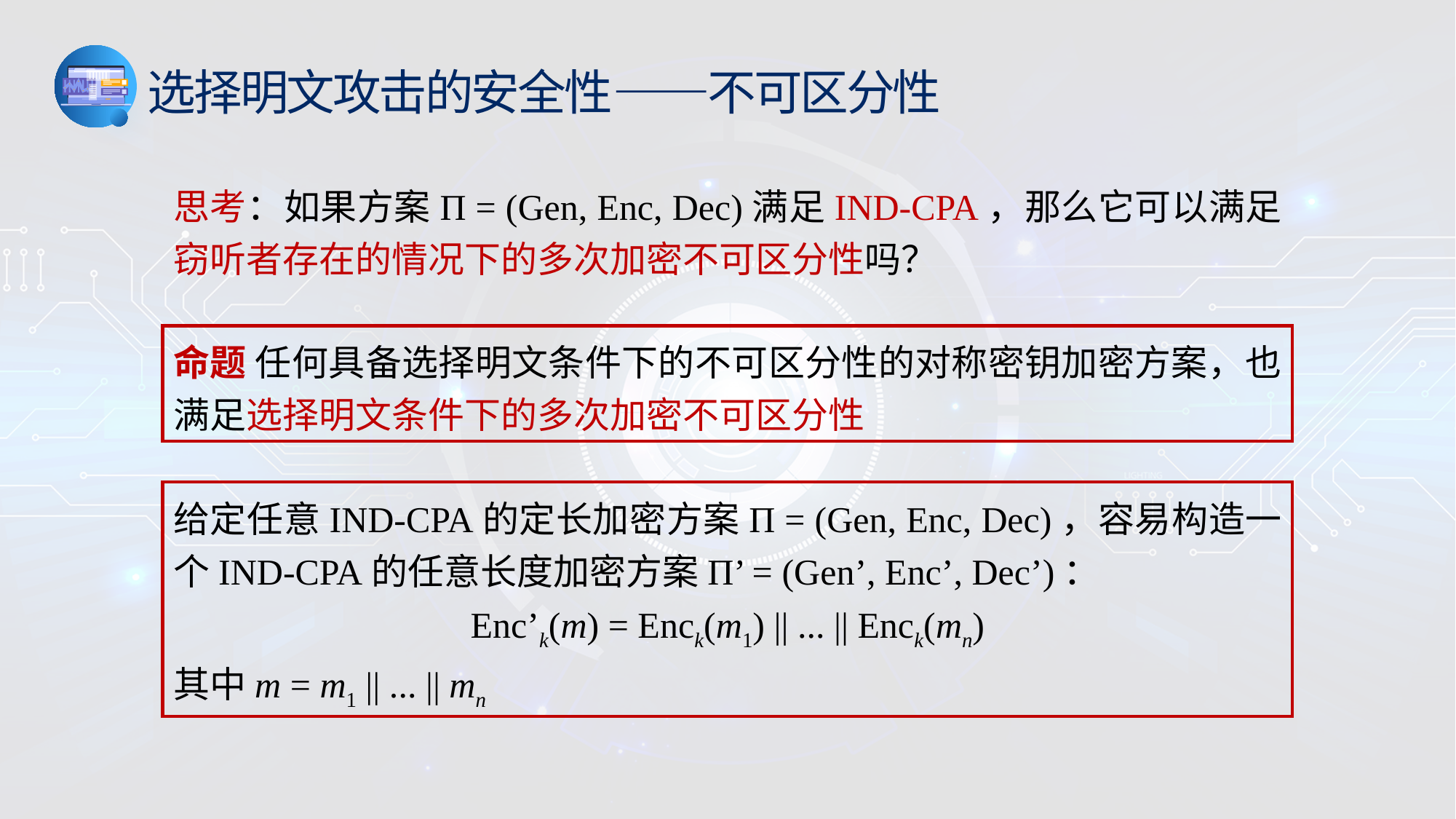

选择明文攻击的安全性——不可区分性

思考：如果方案Π = (Gen, Enc, Dec)满足IND-CPA，那么它可以满足窃听者存在的情况下的多次加密不可区分性吗？
命题 任何具备选择明文条件下的不可区分性的对称密钥加密方案，也满足选择明文条件下的多次加密不可区分性
给定任意IND-CPA的定长加密方案Π = (Gen, Enc, Dec)，容易构造一个IND-CPA的任意长度加密方案Π’ = (Gen’, Enc’, Dec’)：
Enc’k(m) = Enck(m1) || ... || Enck(mn)
其中m = m1 || ... || mn